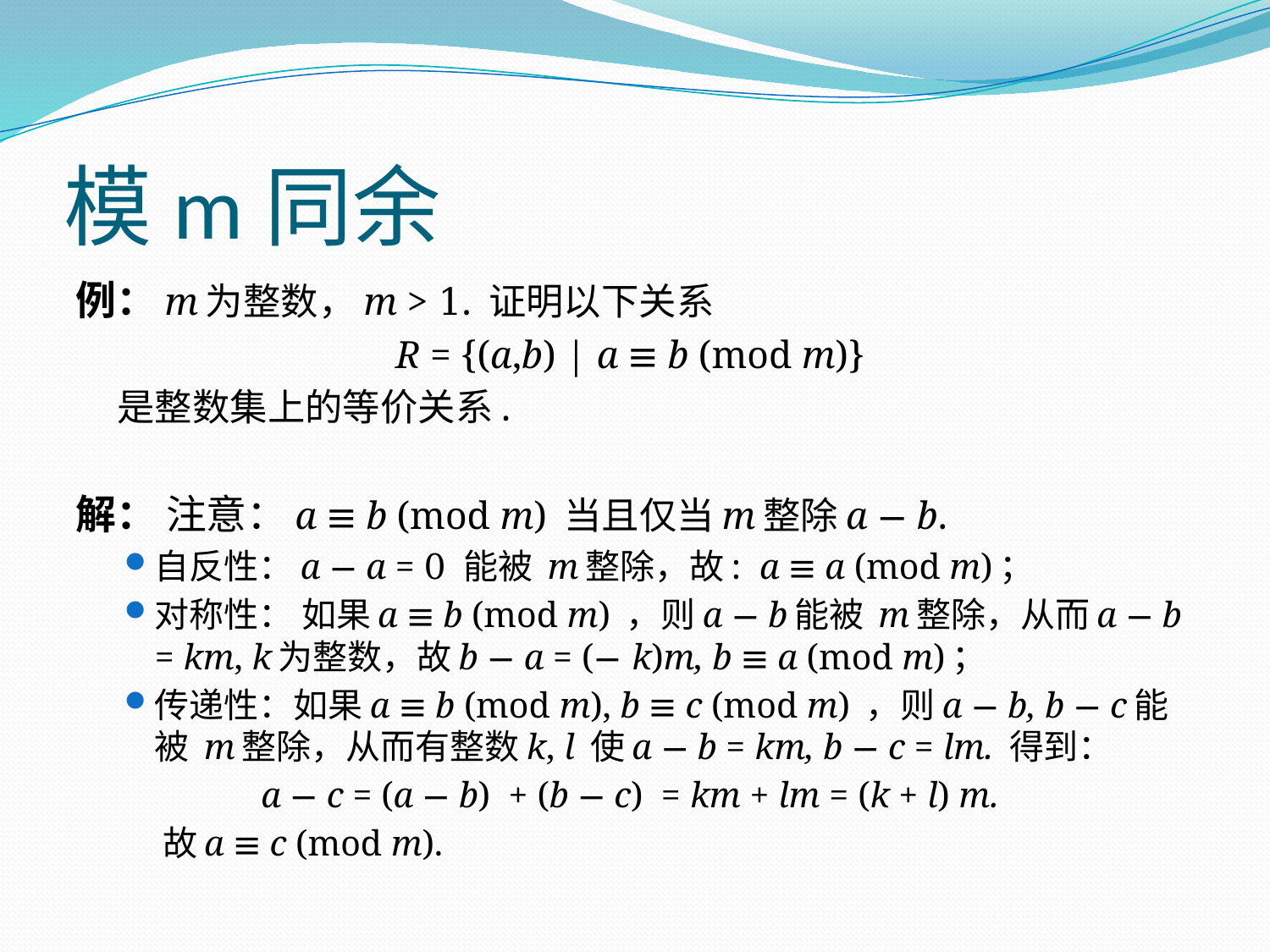

# 模m同余
例：m为整数，m > 1. 证明以下关系
R = {(a,b) | a ≡ b (mod m)}
    是整数集上的等价关系.

解： 注意：a ≡ b (mod m) 当且仅当m整除a − b.
自反性：a − a = 0 能被 m整除，故:  a ≡ a (mod m)；
对称性： 如果a ≡ b (mod m) ，则a − b能被 m整除，从而a − b = km, k为整数，故b − a = (− k)m, b ≡ a (mod m)；
传递性：如果a ≡ b (mod m), b ≡ c (mod m) ，则a − b, b − c能被 m整除，从而有整数k, l 使a − b = km, b − c = lm. 得到：
               a − c = (a − b)  + (b − c)  = km + lm = (k + l) m.
    故a ≡ c (mod m).